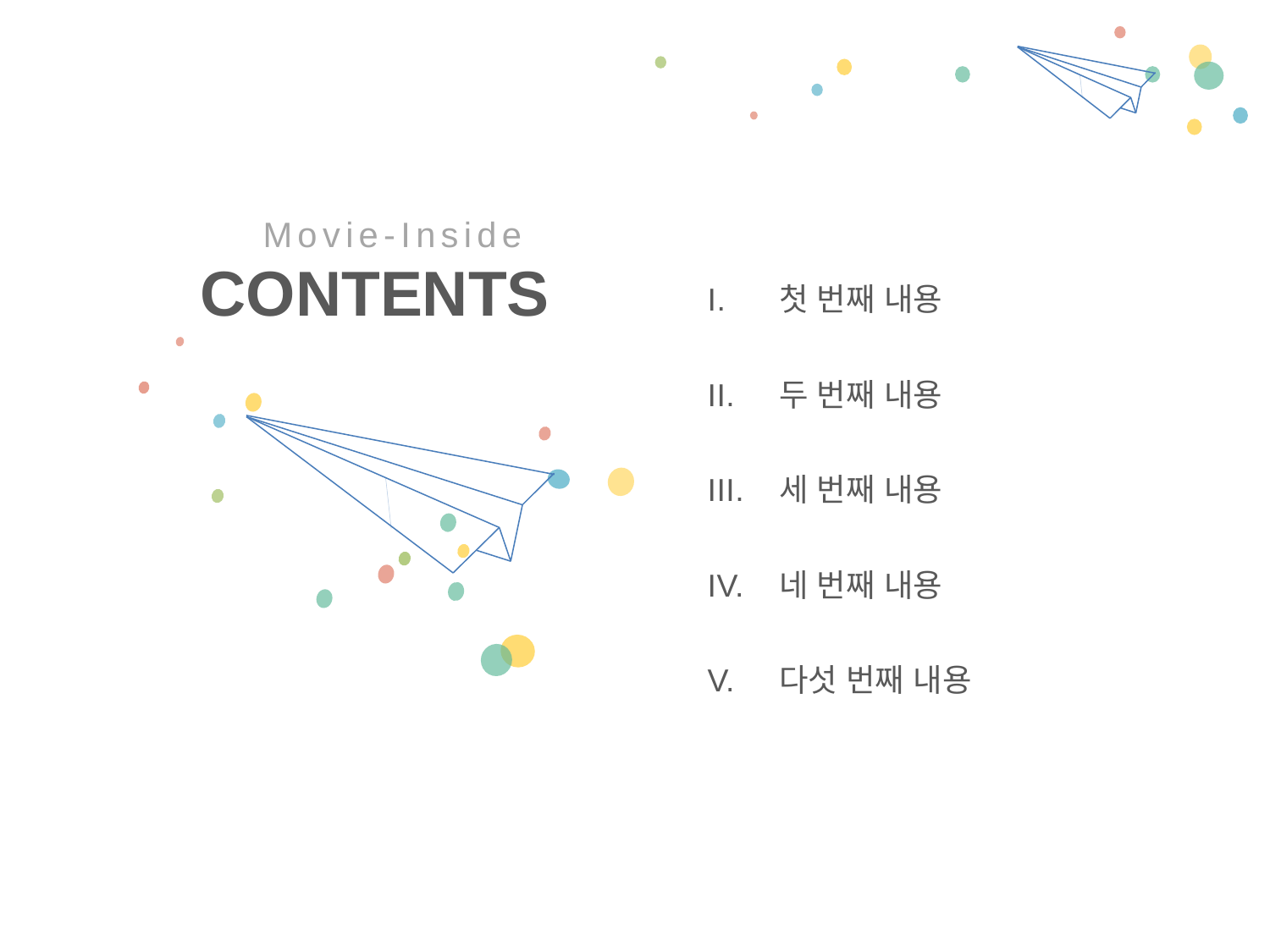

Movie-Inside
첫 번째 내용
두 번째 내용
세 번째 내용
네 번째 내용
다섯 번째 내용
CONTENTS